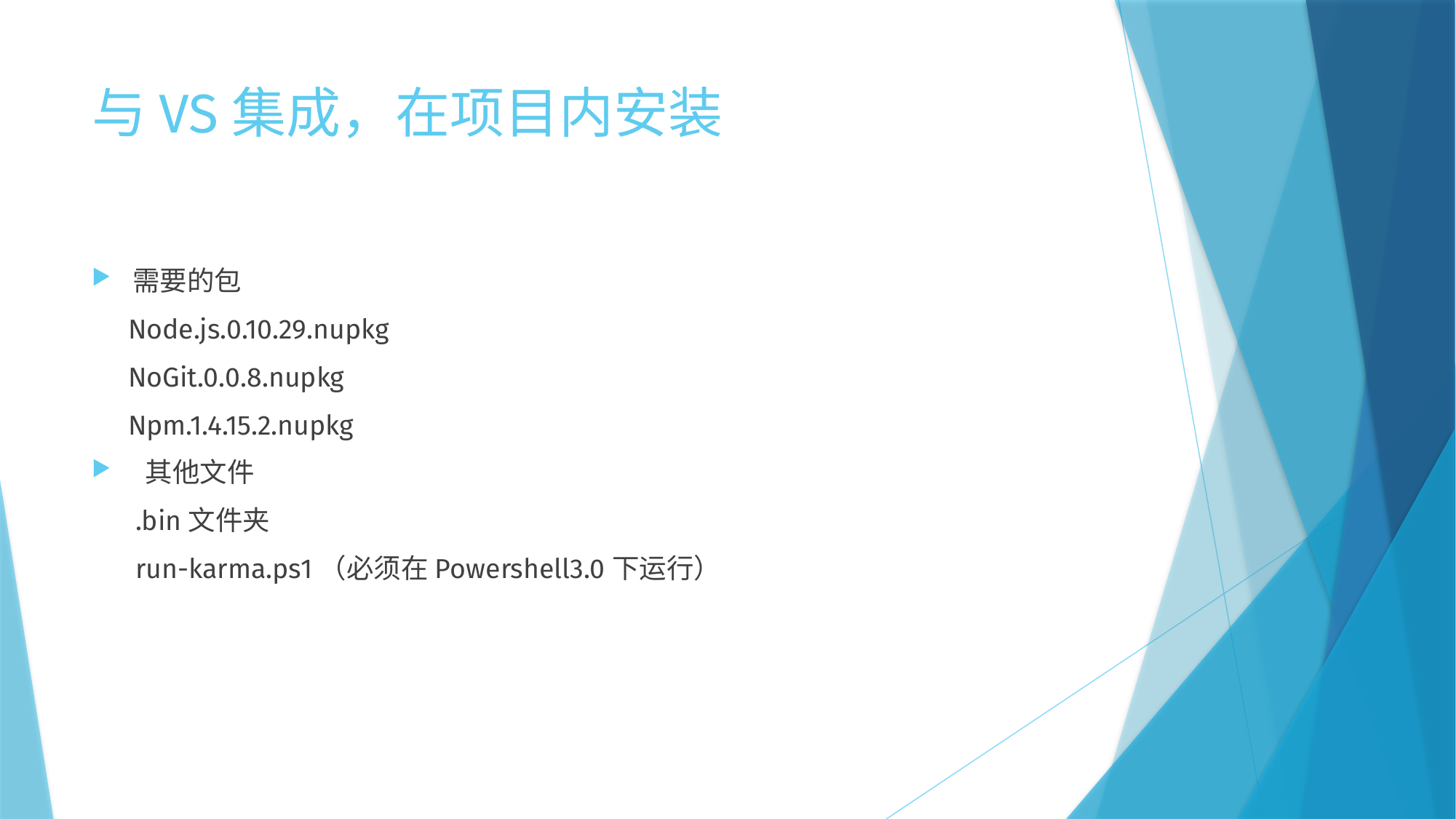

# 与VS集成，在项目内安装
需要的包
     Node.js.0.10.29.nupkg
     NoGit.0.0.8.nupkg
     Npm.1.4.15.2.nupkg
 其他文件
      .bin文件夹
      run-karma.ps1（必须在Powershell3.0下运行）